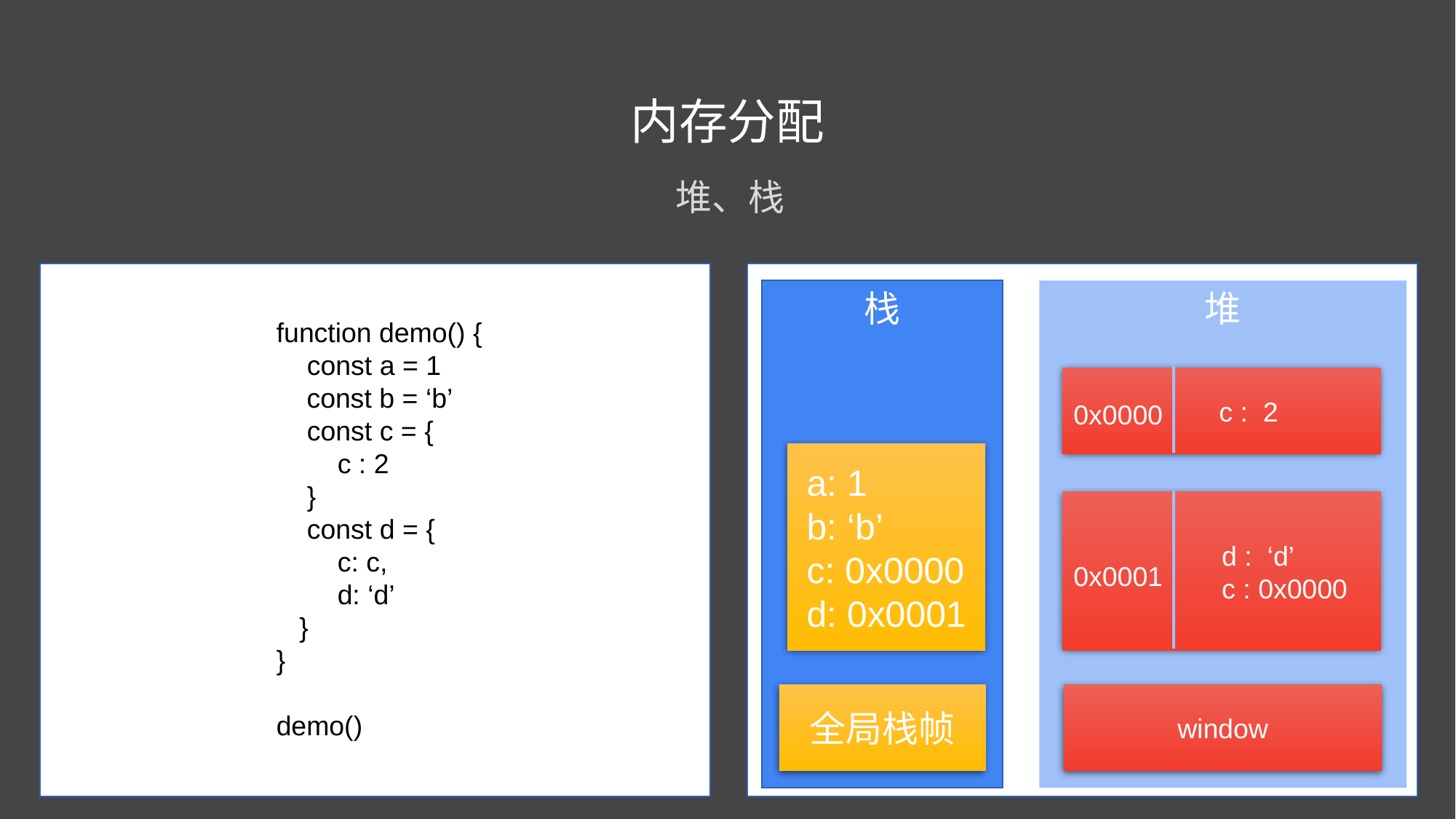

内存分配
堆、栈
function demo() {
    const a = 1
    const b = ‘b’
    const c = {
        c : 2
    }
    const d = {
        c: c,
        d: ‘d’
   }
}

demo()

堆
栈
c :  2
0x0000
a: 1
b: ‘b’
c: 0x0000
d: 0x0001
d :  ‘d’
c : 0x0000
0x0001
全局栈帧
window